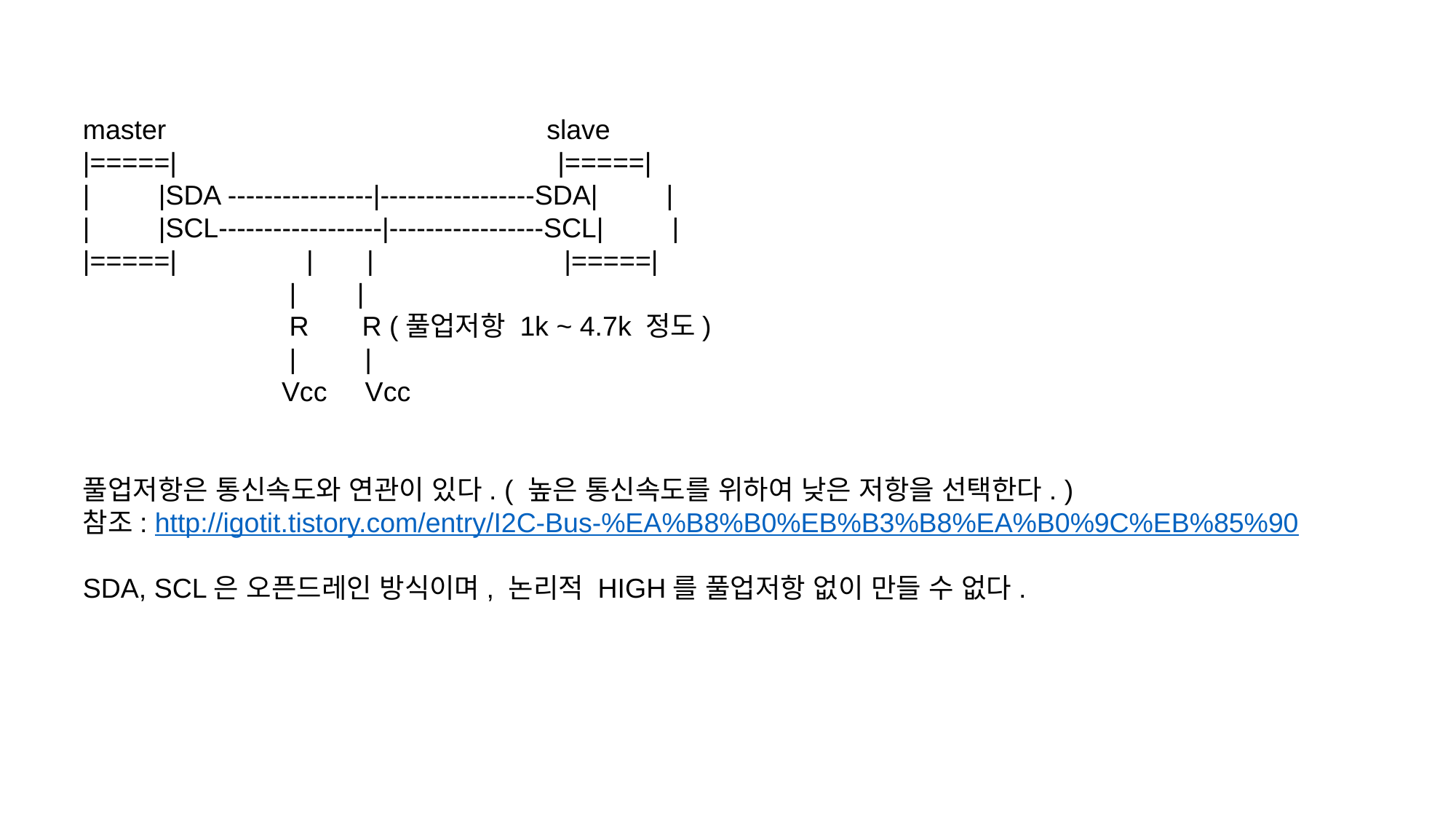

master                                                  slave
|=====|                                                  |=====|
|         |SDA ----------------|-----------------SDA|         |
|         |SCL------------------|-----------------SCL|         |
|=====|                 |       |                         |=====|
                           |        |
                           R       R (풀업저항 1k ~ 4.7k 정도)
                           |         |
                          Vcc     Vcc

풀업저항은 통신속도와 연관이 있다. ( 높은 통신속도를 위하여 낮은 저항을 선택한다. )
참조: http://igotit.tistory.com/entry/I2C-Bus-%EA%B8%B0%EB%B3%B8%EA%B0%9C%EB%85%90

SDA, SCL은 오픈드레인 방식이며, 논리적 HIGH를 풀업저항 없이 만들 수 없다.